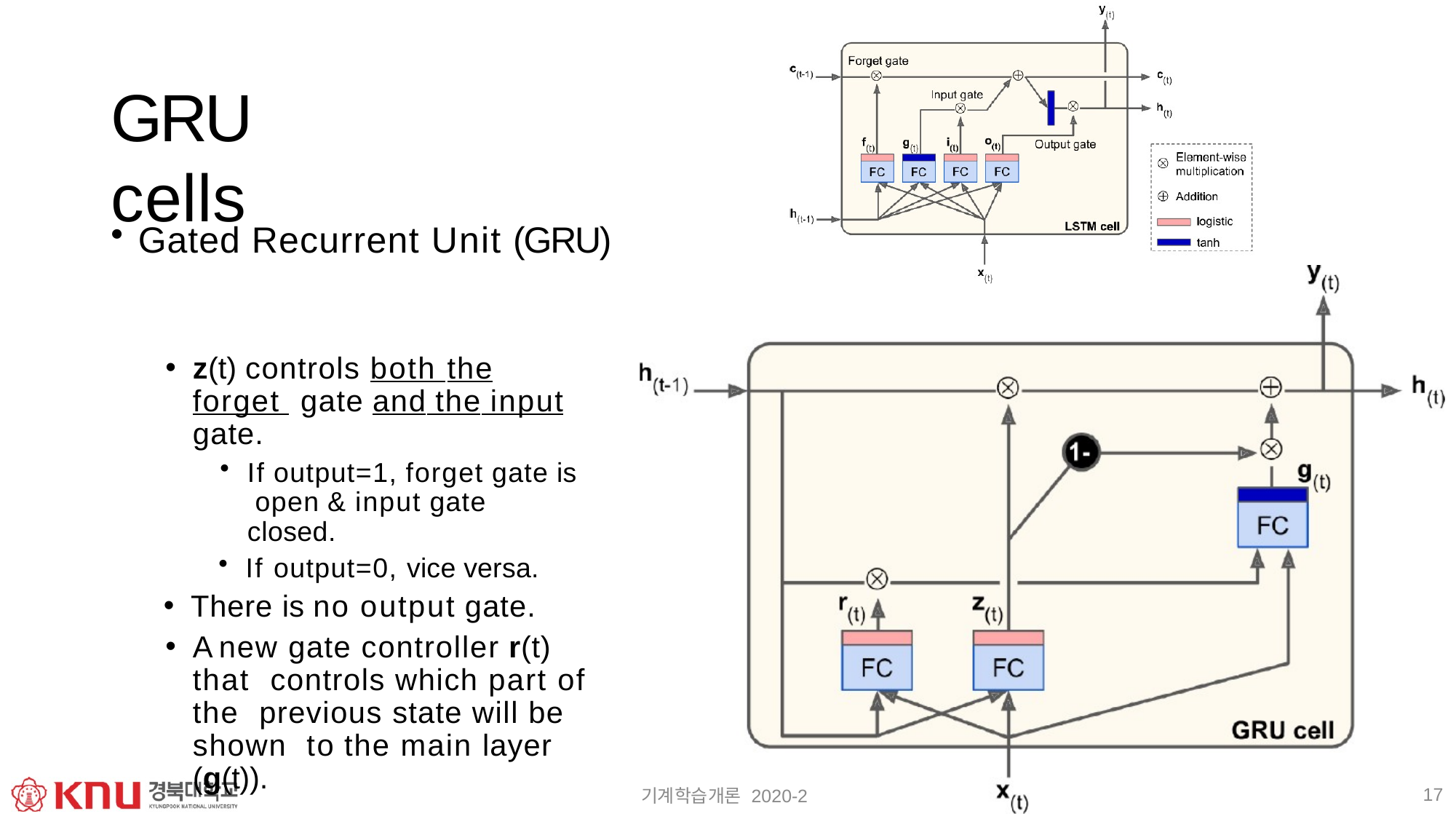

# GRU cells
Gated Recurrent Unit (GRU)

z(t) controls both the forget  gate and the input gate.
If output=1, forget gate is  open & input gate closed.
If output=0, vice versa.
There is no output gate.
A new gate controller r(t) that  controls which part of the  previous state will be shown  to the main layer (g(t)).
17
기계학습개론 2020-2